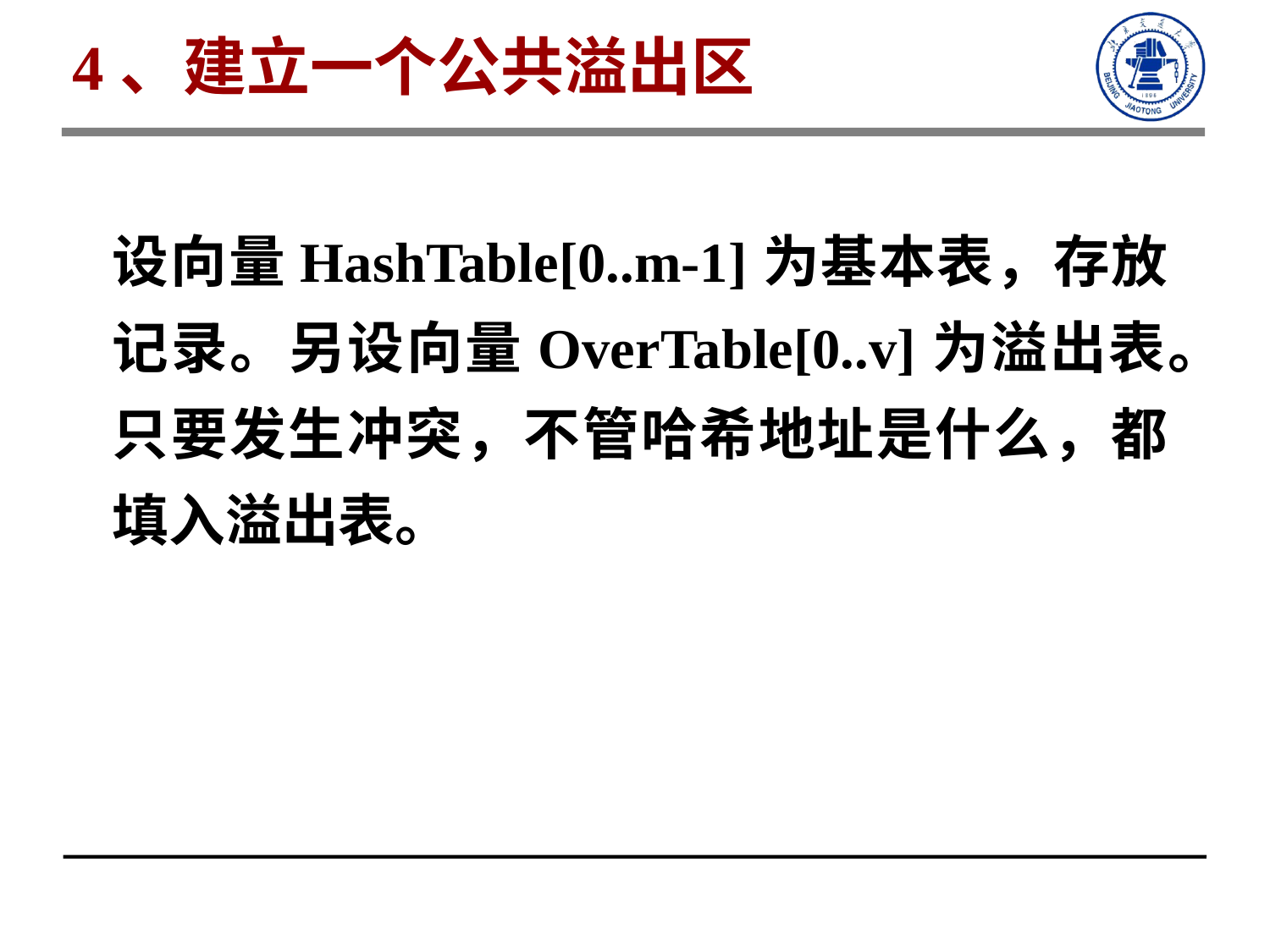

4、建立一个公共溢出区

设向量HashTable[0..m-1]为基本表，存放记录。另设向量OverTable[0..v]为溢出表。只要发生冲突，不管哈希地址是什么，都填入溢出表。